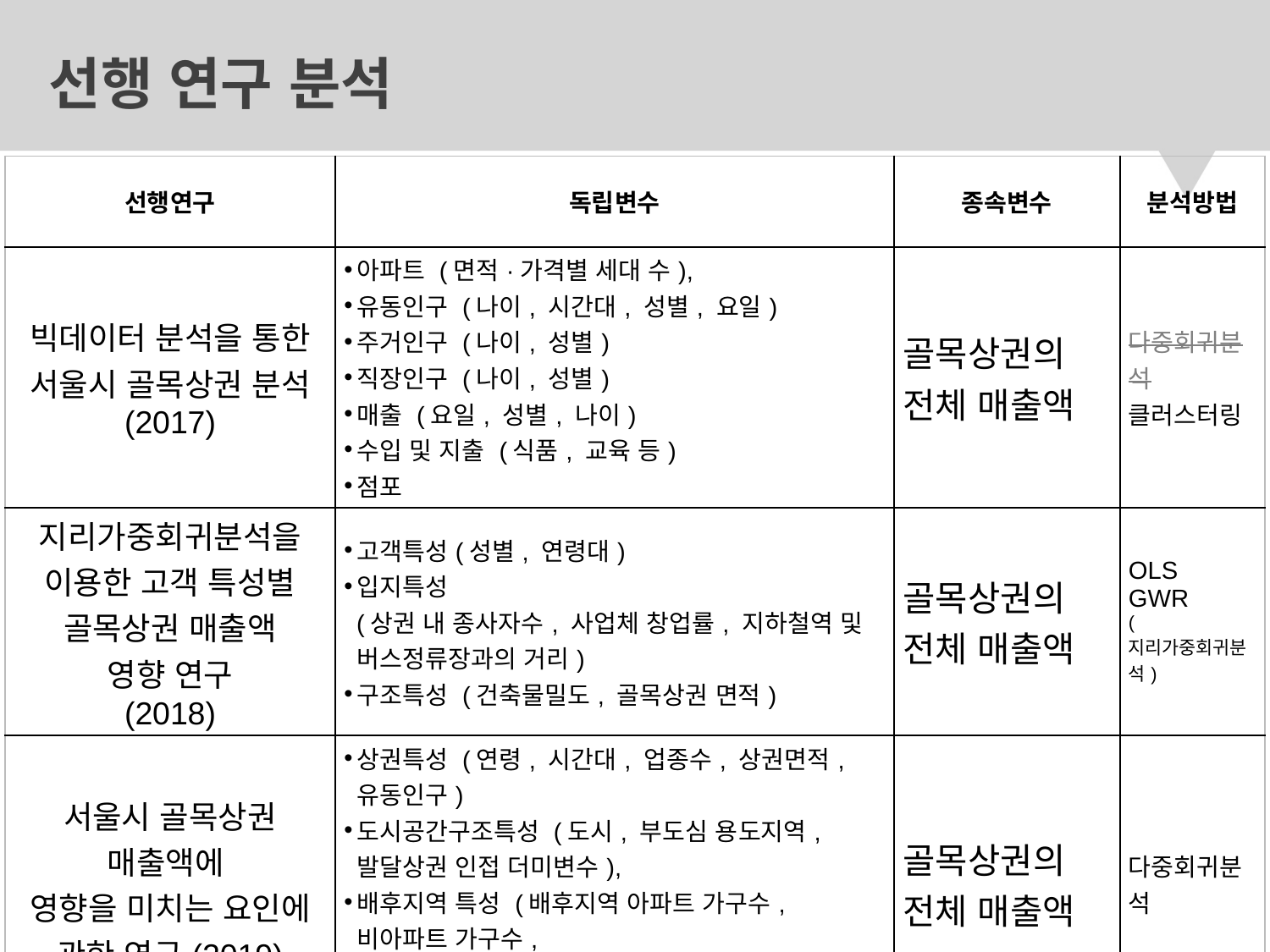

# 선행 연구 분석
| 선행연구 | 독립변수 | 종속변수 | 분석방법 |
| --- | --- | --- | --- |
| 빅데이터 분석을 통한 서울시 골목상권 분석 (2017) | 아파트 (면적·가격별 세대 수), 유동인구 (나이, 시간대, 성별, 요일) 주거인구 (나이, 성별) 직장인구 (나이, 성별) 매출 (요일, 성별, 나이) 수입 및 지출 (식품, 교육 등) 점포 | 골목상권의 전체 매출액 | 다중회귀분석 클러스터링 |
| 지리가중회귀분석을 이용한 고객 특성별 골목상권 매출액 영향 연구 (2018) | 고객특성(성별, 연령대) 입지특성 (상권 내 종사자수, 사업체 창업률, 지하철역 및 버스정류장과의 거리) 구조특성 (건축물밀도, 골목상권 면적) | 골목상권의 전체 매출액 | OLS GWR (지리가중회귀분석) |
| 서울시 골목상권 매출액에 영향을 미치는 요인에 관한 연구(2019) | 상권특성 (연령, 시간대, 업종수, 상권면적, 유동인구) 도시공간구조특성 (도시, 부도심 용도지역, 발달상권 인접 더미변수), 배후지역 특성 (배후지역 아파트 가구수, 비아파트 가구수, 배후지역 월평균 소득금액의 로그값, 대형상업시설 영향;더미변수) | 골목상권의 전체 매출액 | 다중회귀분석 |